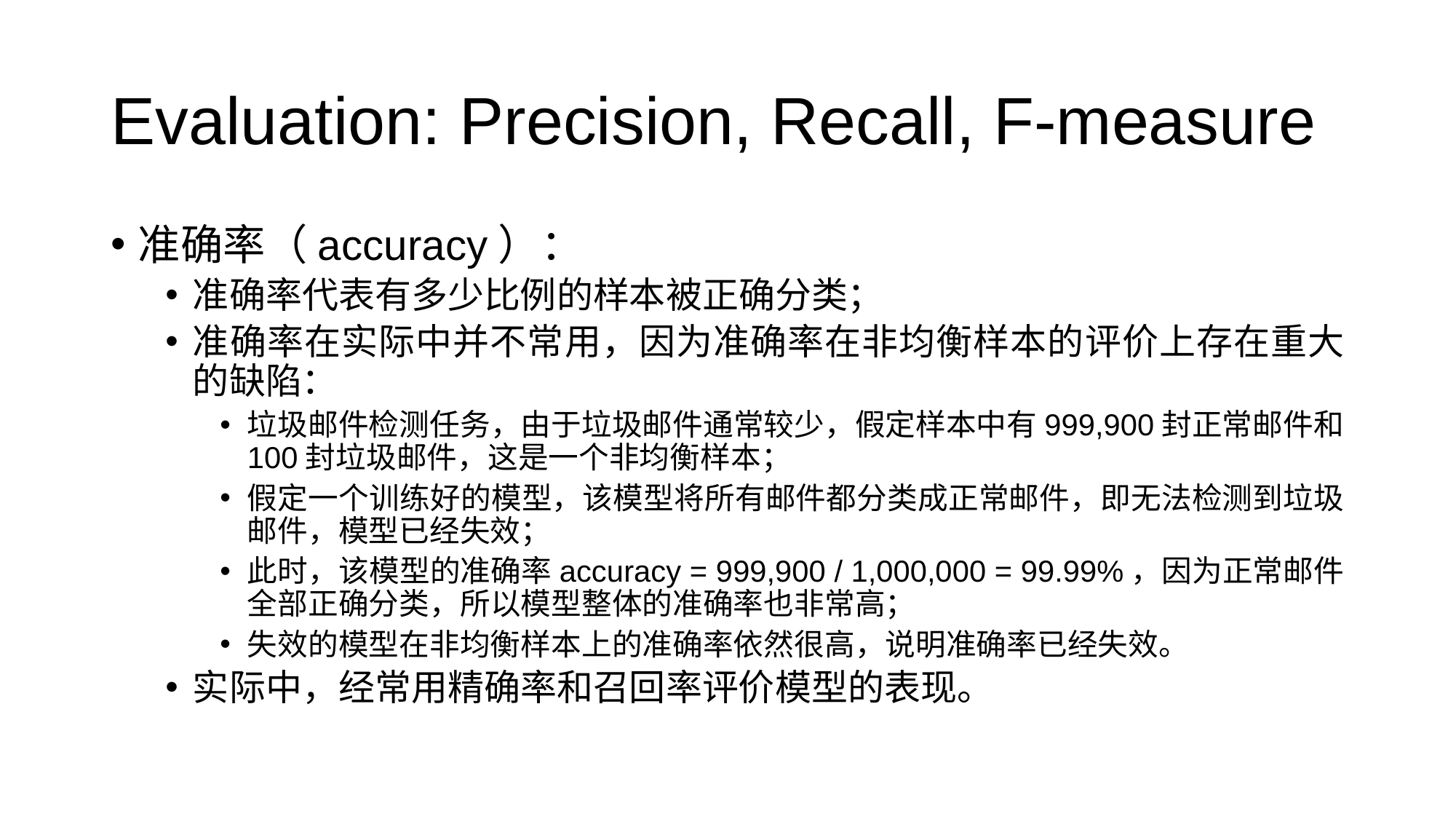

# Evaluation: Precision, Recall, F-measure
准确率（accuracy）：
准确率代表有多少比例的样本被正确分类；
准确率在实际中并不常用，因为准确率在非均衡样本的评价上存在重大的缺陷：
垃圾邮件检测任务，由于垃圾邮件通常较少，假定样本中有999,900封正常邮件和100封垃圾邮件，这是一个非均衡样本；
假定一个训练好的模型，该模型将所有邮件都分类成正常邮件，即无法检测到垃圾邮件，模型已经失效；
此时，该模型的准确率accuracy = 999,900 / 1,000,000 = 99.99%，因为正常邮件全部正确分类，所以模型整体的准确率也非常高；
失效的模型在非均衡样本上的准确率依然很高，说明准确率已经失效。
实际中，经常用精确率和召回率评价模型的表现。